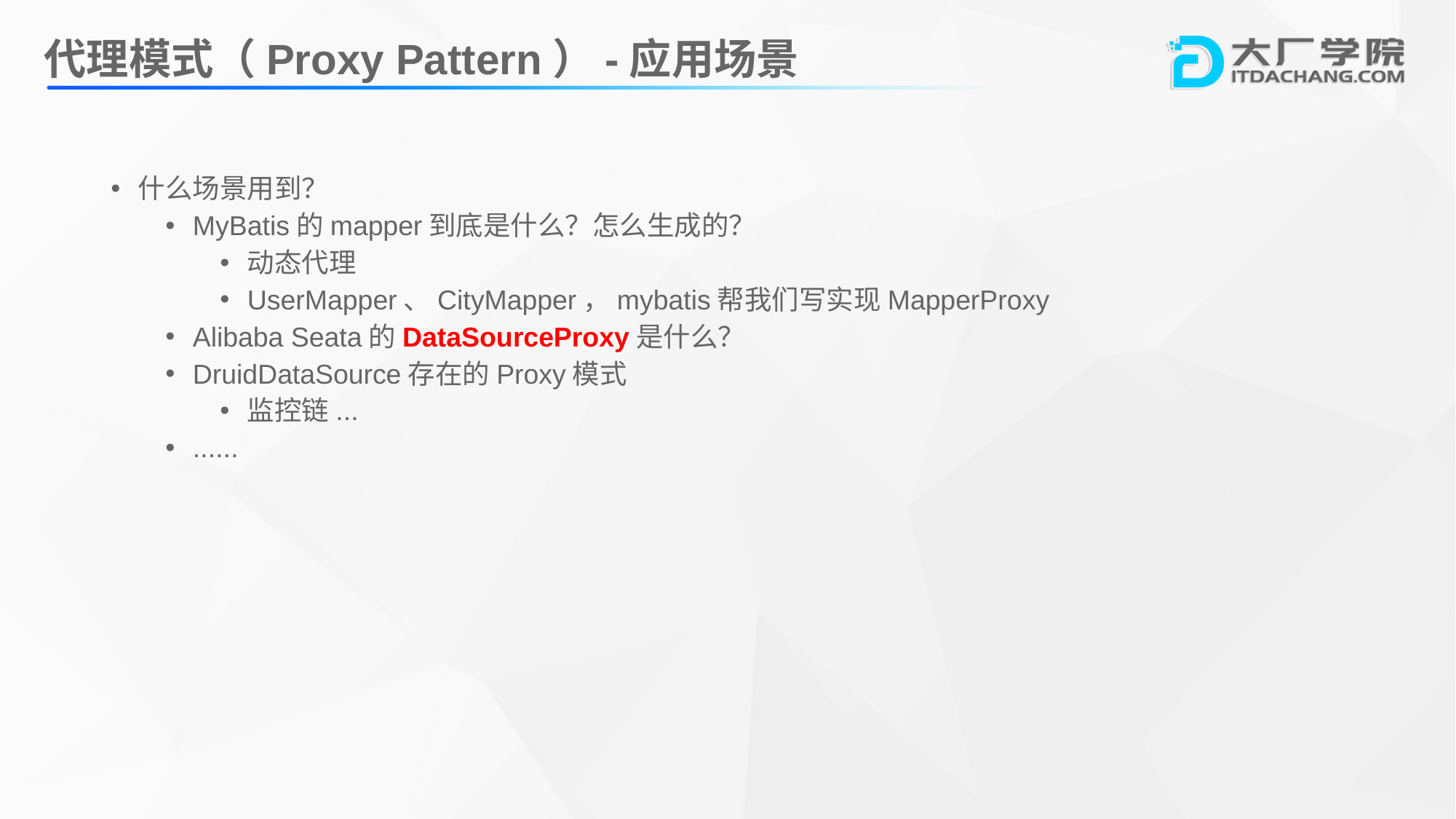

# 代理模式（Proxy Pattern）-应用场景
什么场景用到？
MyBatis的mapper到底是什么？怎么生成的？
动态代理
UserMapper、CityMapper，mybatis帮我们写实现MapperProxy
Alibaba Seata的DataSourceProxy是什么？
DruidDataSource存在的Proxy模式
监控链...
......